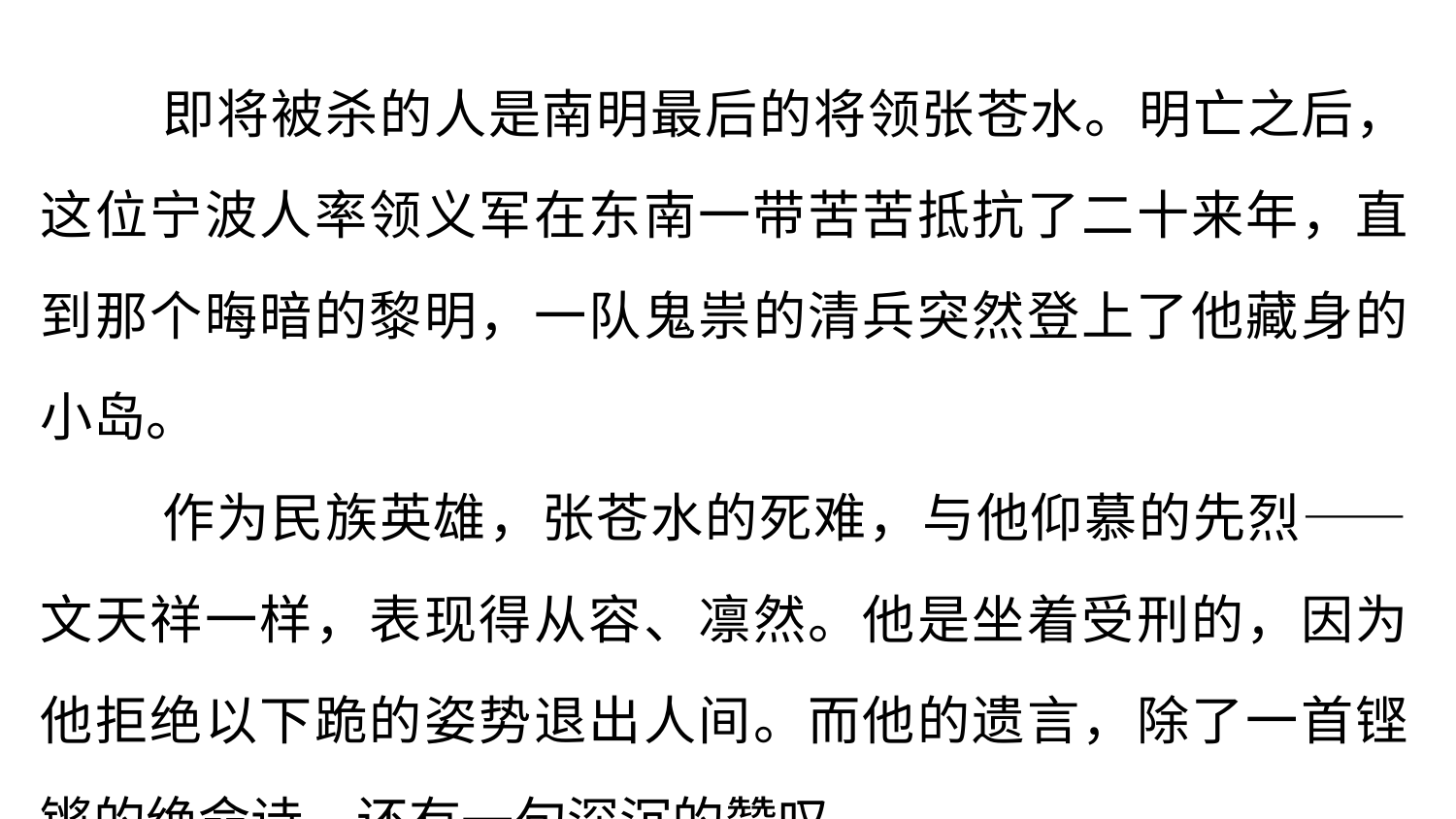

即将被杀的人是南明最后的将领张苍水。明亡之后，这位宁波人率领义军在东南一带苦苦抵抗了二十来年，直到那个晦暗的黎明，一队鬼祟的清兵突然登上了他藏身的小岛。
        作为民族英雄，张苍水的死难，与他仰慕的先烈——文天祥一样，表现得从容、凛然。他是坐着受刑的，因为他拒绝以下跪的姿势退出人间。而他的遗言，除了一首铿锵的绝命诗，还有一句深沉的赞叹。